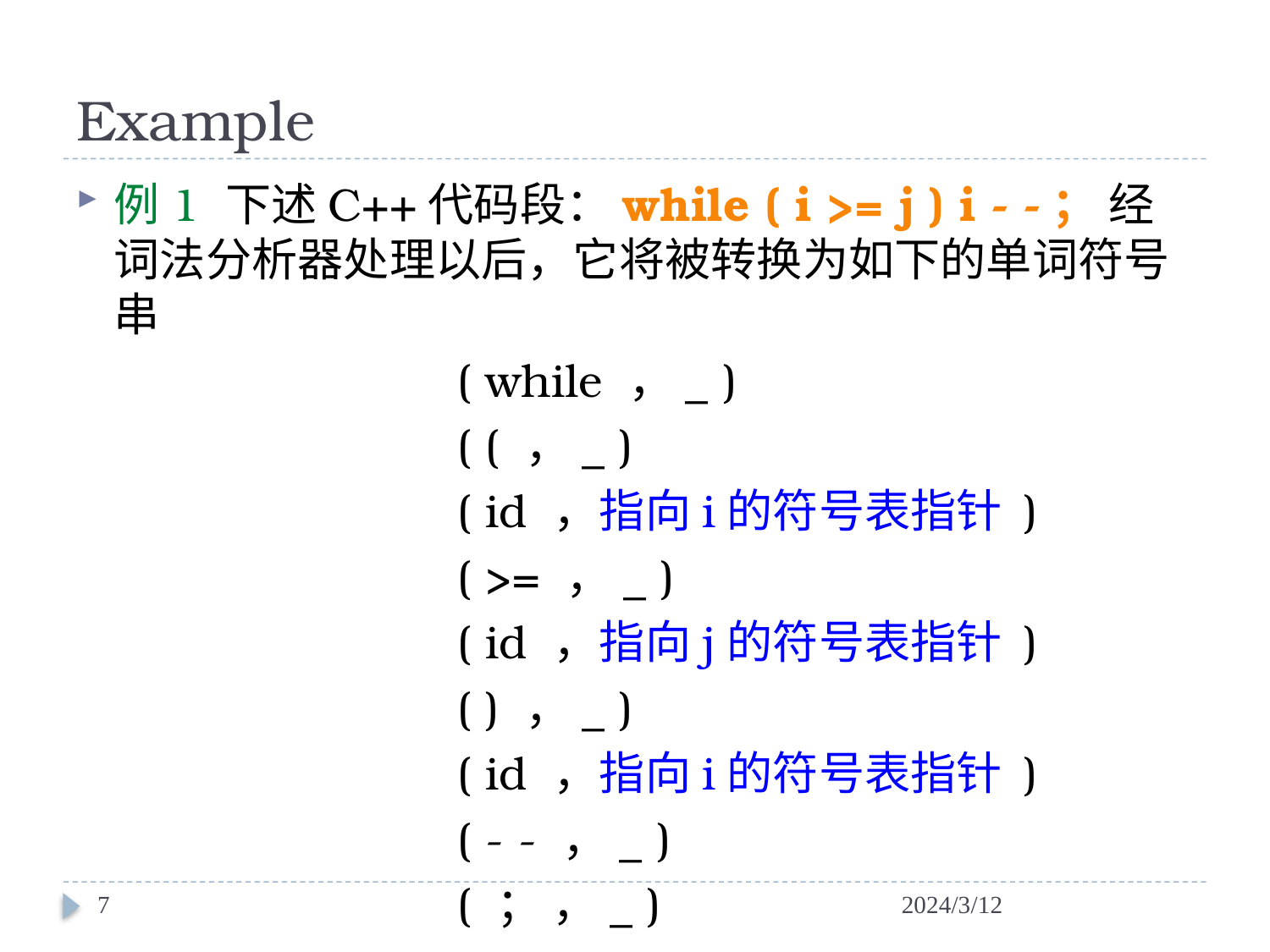

# Example
例1 下述C++代码段：while ( i >= j ) i - -； 经词法分析器处理以后，它将被转换为如下的单词符号串
			( while ，_ )
			( ( ，_ )
			( id ，指向i的符号表指针 )
			( >= ，_ )
			( id ，指向j的符号表指针 )
			( ) ，_ )
			( id ，指向i的符号表指针 )
			( - - ，_ )
			( ； ，_ )

7
2024/3/12